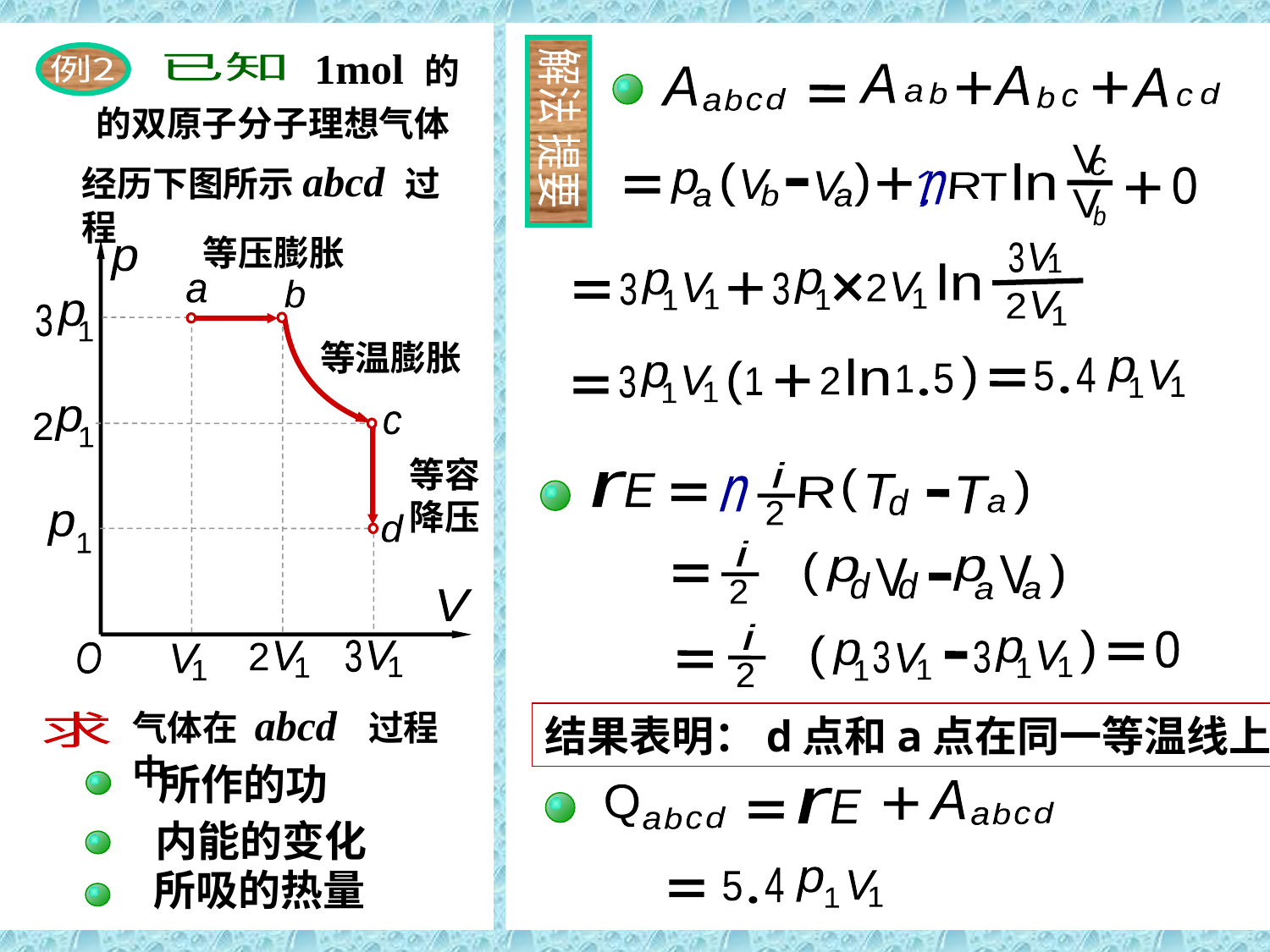

例
例

1mol 的

例2
已知
的双原子分子理想气体
经历下图所示abcd 过程
等压膨胀

p
a
b
p
3
1

等温膨胀
p
c
d
2

1
等容降压
p

1
V
3
V
1
V
1
2
O
V
1

解法
提要
Α
Α
Α
d
b
c
a
Α
+
+

b
a
d
c
b

c
V
c
ln

V
b
(
(
0
+
p
V
b
ν

V
+
R
T

a
a
3
V
1
ln

V
1
2
p
3
1
p
3
1
V
1
V
1
+
2

(
p
V
1
1
4
5

ln
(
p
3
1
V
1
5
+
1
2
1

i

2
R
(
(
r
E
T
ν
T

d

a
i

2
(
(
V
p
p
d
V
d

a
a

i

2
(
0
(
p
3
1
V
1
p
1
3
V
1

气体在 abcd  过程中
求
所作的功

内能的变化

所吸的热量

结果表明：d点和a点在同一等温线上
Α
d
b
c
a
Q
+
r
E

d
b
c
a
p
4
V
1
5

1